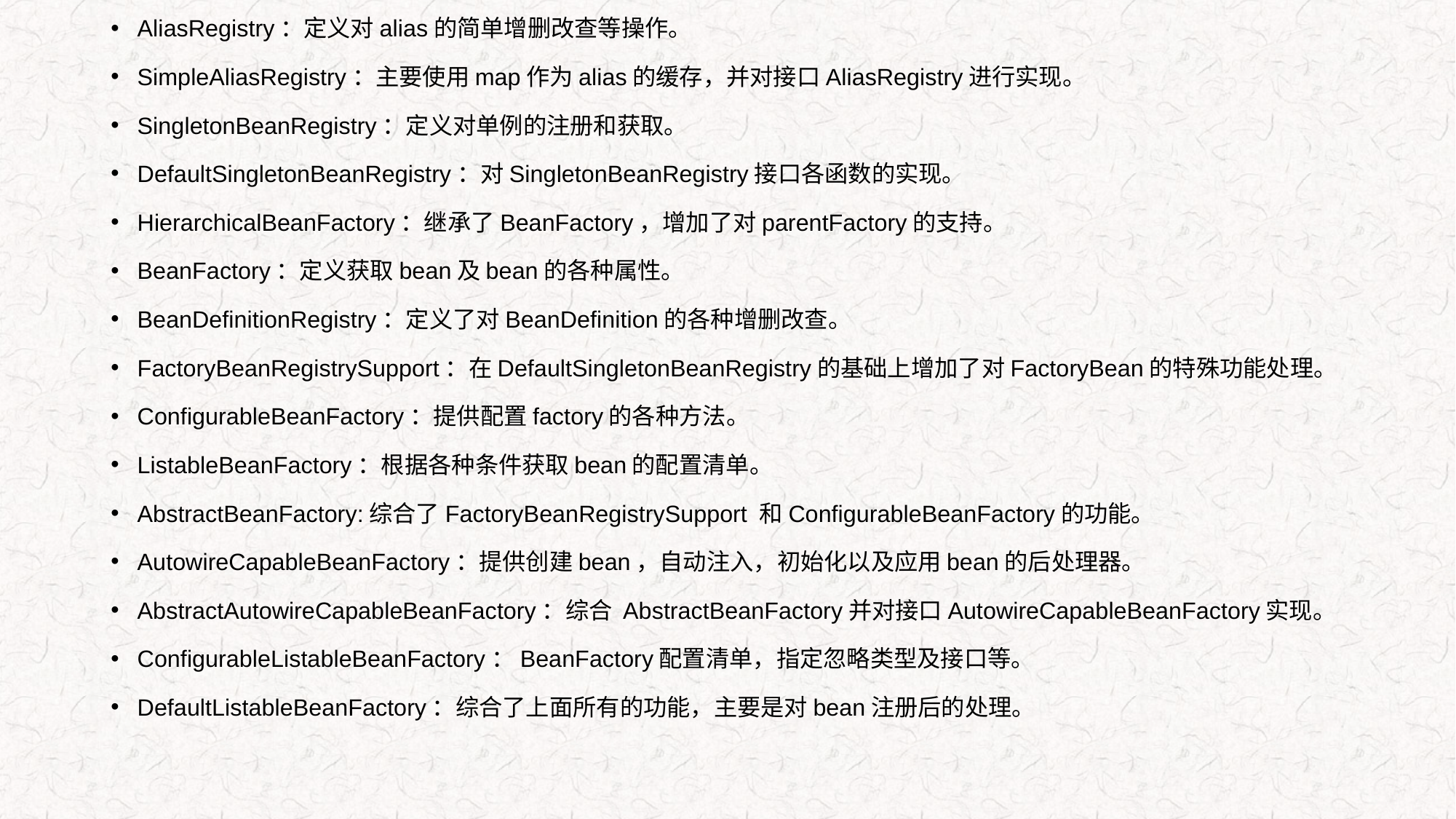

AliasRegistry：定义对alias的简单增删改查等操作。
SimpleAliasRegistry：主要使用map作为alias的缓存，并对接口AliasRegistry进行实现。
SingletonBeanRegistry：定义对单例的注册和获取。
DefaultSingletonBeanRegistry：对SingletonBeanRegistry接口各函数的实现。
HierarchicalBeanFactory：继承了BeanFactory，增加了对parentFactory的支持。
BeanFactory：定义获取bean及bean的各种属性。
BeanDefinitionRegistry：定义了对BeanDefinition的各种增删改查。
FactoryBeanRegistrySupport：在DefaultSingletonBeanRegistry的基础上增加了对FactoryBean的特殊功能处理。
ConfigurableBeanFactory：提供配置factory的各种方法。
ListableBeanFactory：根据各种条件获取bean的配置清单。
AbstractBeanFactory:综合了FactoryBeanRegistrySupport 和ConfigurableBeanFactory的功能。
AutowireCapableBeanFactory：提供创建bean，自动注入，初始化以及应用bean的后处理器。
AbstractAutowireCapableBeanFactory：综合 AbstractBeanFactory并对接口AutowireCapableBeanFactory实现。
ConfigurableListableBeanFactory：BeanFactory配置清单，指定忽略类型及接口等。
DefaultListableBeanFactory：综合了上面所有的功能，主要是对bean注册后的处理。